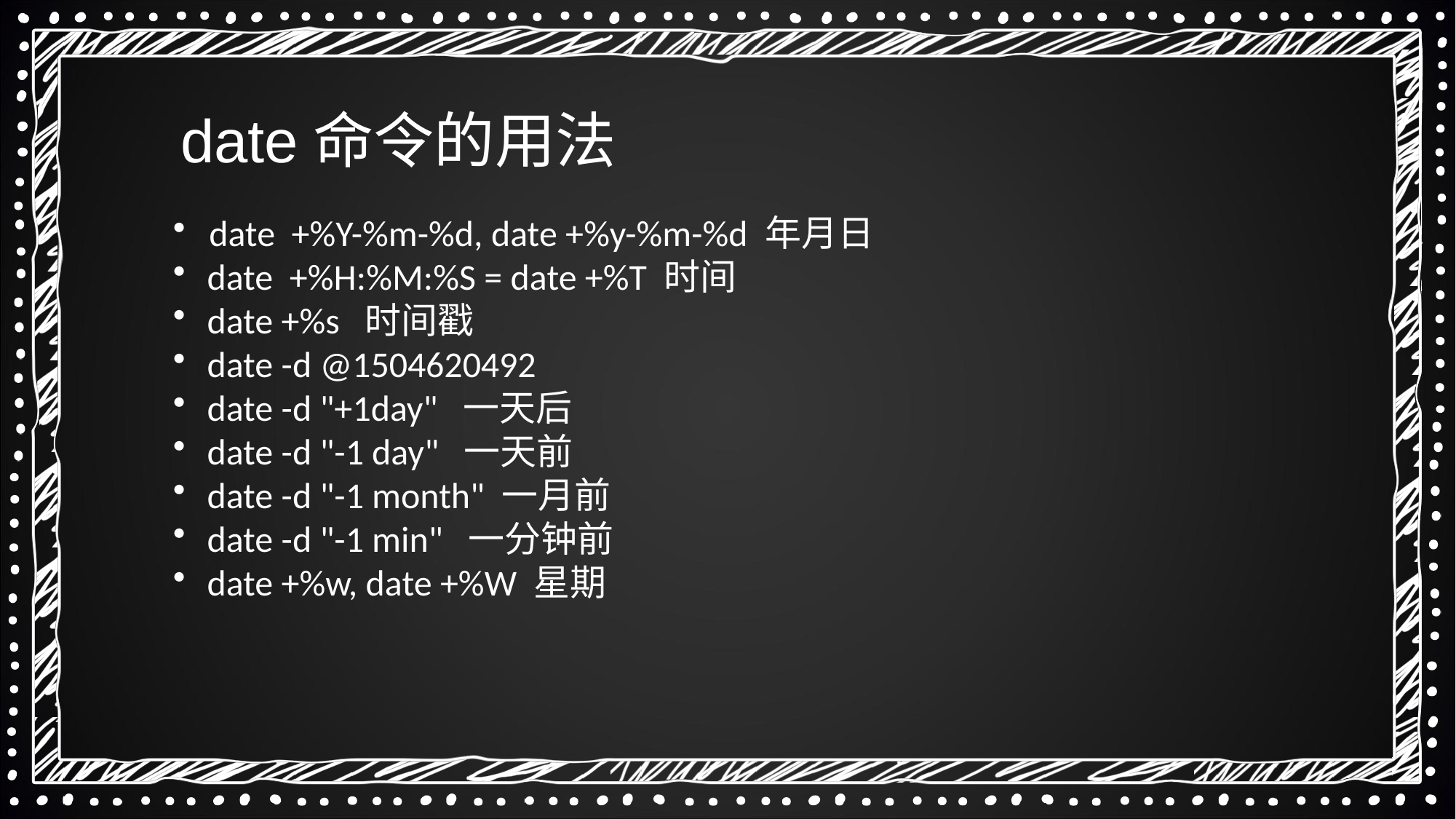

date命令的用法
 date  +%Y-%m-%d, date +%y-%m-%d 年月日
 date  +%H:%M:%S = date +%T 时间
 date +%s  时间戳
 date -d @1504620492
 date -d "+1day"  一天后
 date -d "-1 day"  一天前
 date -d "-1 month" 一月前
 date -d "-1 min"  一分钟前
 date +%w, date +%W 星期